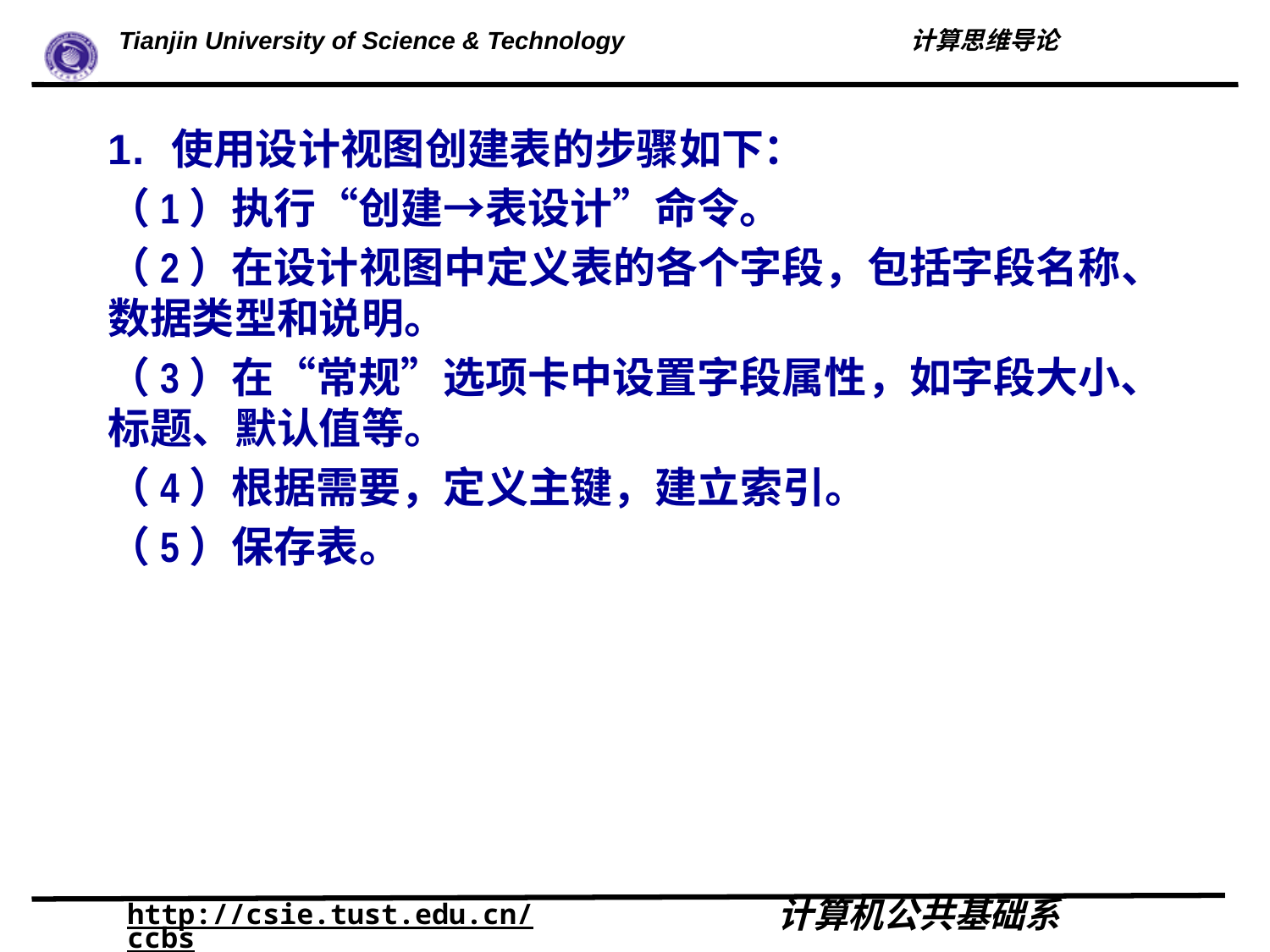

使用设计视图创建表的步骤如下：
（1）执行“创建→表设计”命令。
（2）在设计视图中定义表的各个字段，包括字段名称、数据类型和说明。
（3）在“常规”选项卡中设置字段属性，如字段大小、标题、默认值等。
（4）根据需要，定义主键，建立索引。
（5）保存表。